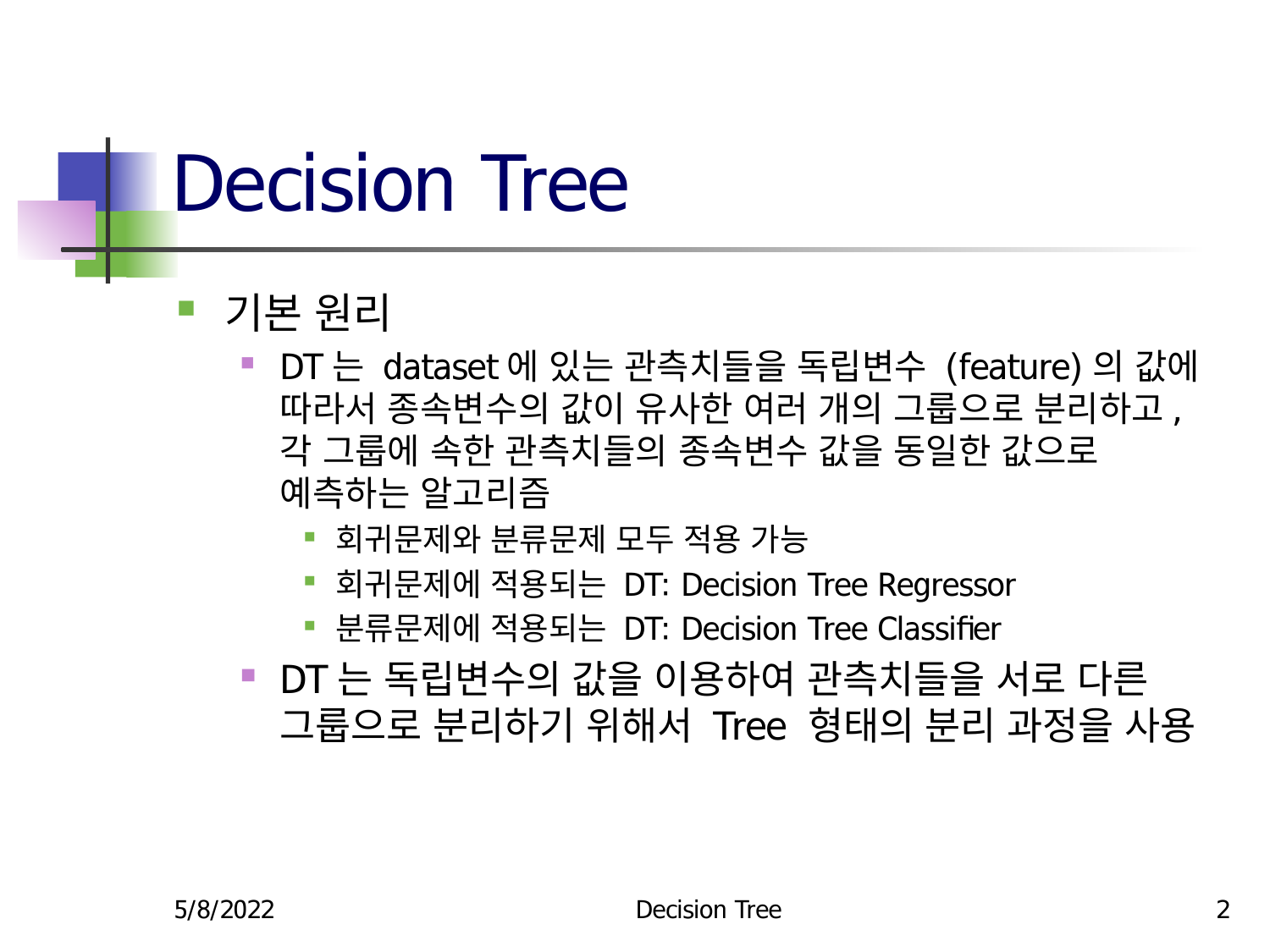

# Decision Tree
기본 원리
DT는 dataset에 있는 관측치들을 독립변수 (feature)의 값에 따라서 종속변수의 값이 유사한 여러 개의 그룹으로 분리하고, 각 그룹에 속한 관측치들의 종속변수 값을 동일한 값으로 예측하는 알고리즘
회귀문제와 분류문제 모두 적용 가능
회귀문제에 적용되는 DT: Decision Tree Regressor
분류문제에 적용되는 DT: Decision Tree Classifier
DT는 독립변수의 값을 이용하여 관측치들을 서로 다른 그룹으로 분리하기 위해서 Tree 형태의 분리 과정을 사용
5/8/2022
Decision Tree
2